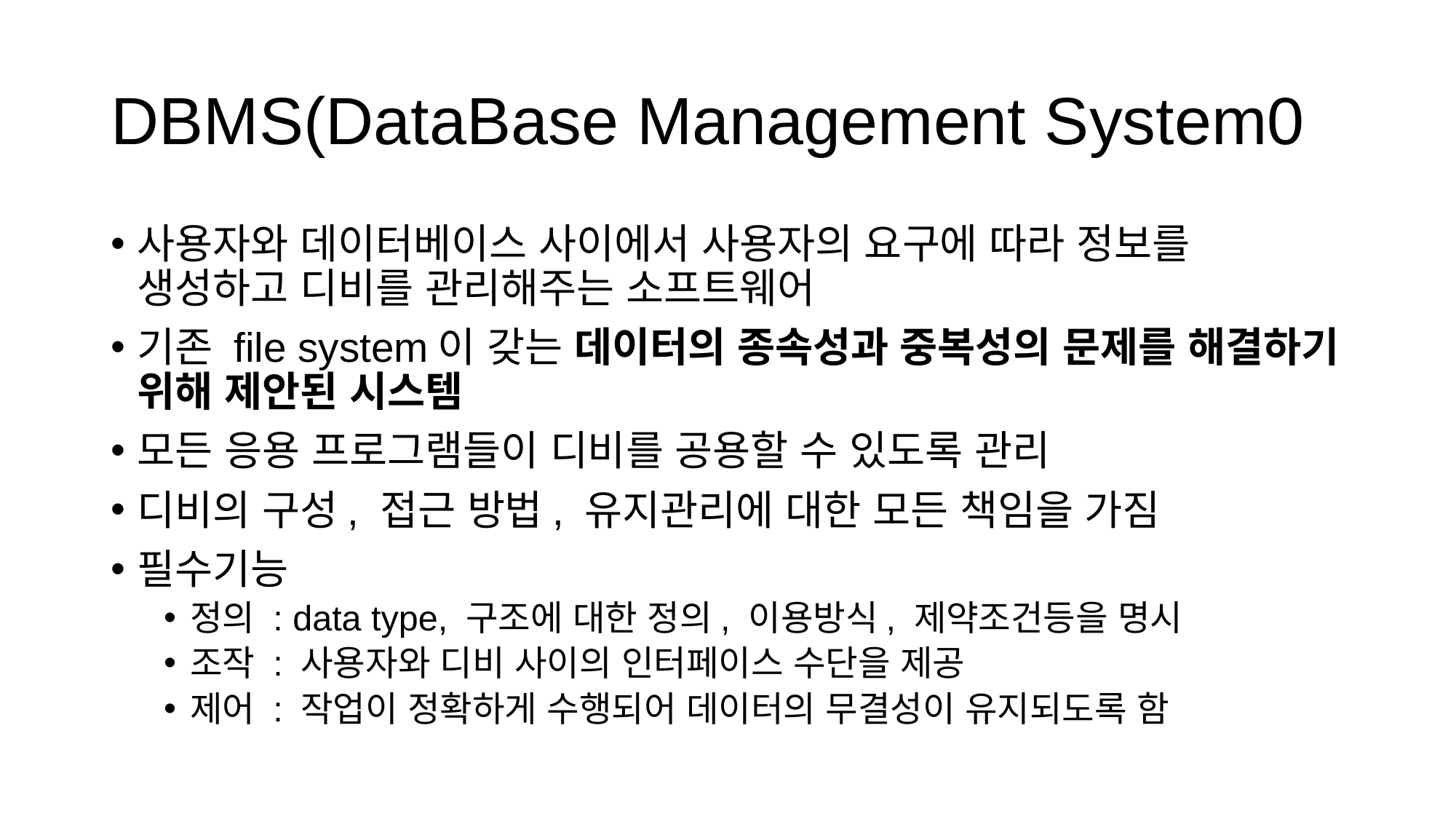

# DBMS(DataBase Management System0
사용자와 데이터베이스 사이에서 사용자의 요구에 따라 정보를 생성하고 디비를 관리해주는 소프트웨어
기존 file system이 갖는 데이터의 종속성과 중복성의 문제를 해결하기 위해 제안된 시스템
모든 응용 프로그램들이 디비를 공용할 수 있도록 관리
디비의 구성, 접근 방법, 유지관리에 대한 모든 책임을 가짐
필수기능
정의 : data type, 구조에 대한 정의, 이용방식, 제약조건등을 명시
조작 : 사용자와 디비 사이의 인터페이스 수단을 제공
제어 : 작업이 정확하게 수행되어 데이터의 무결성이 유지되도록 함